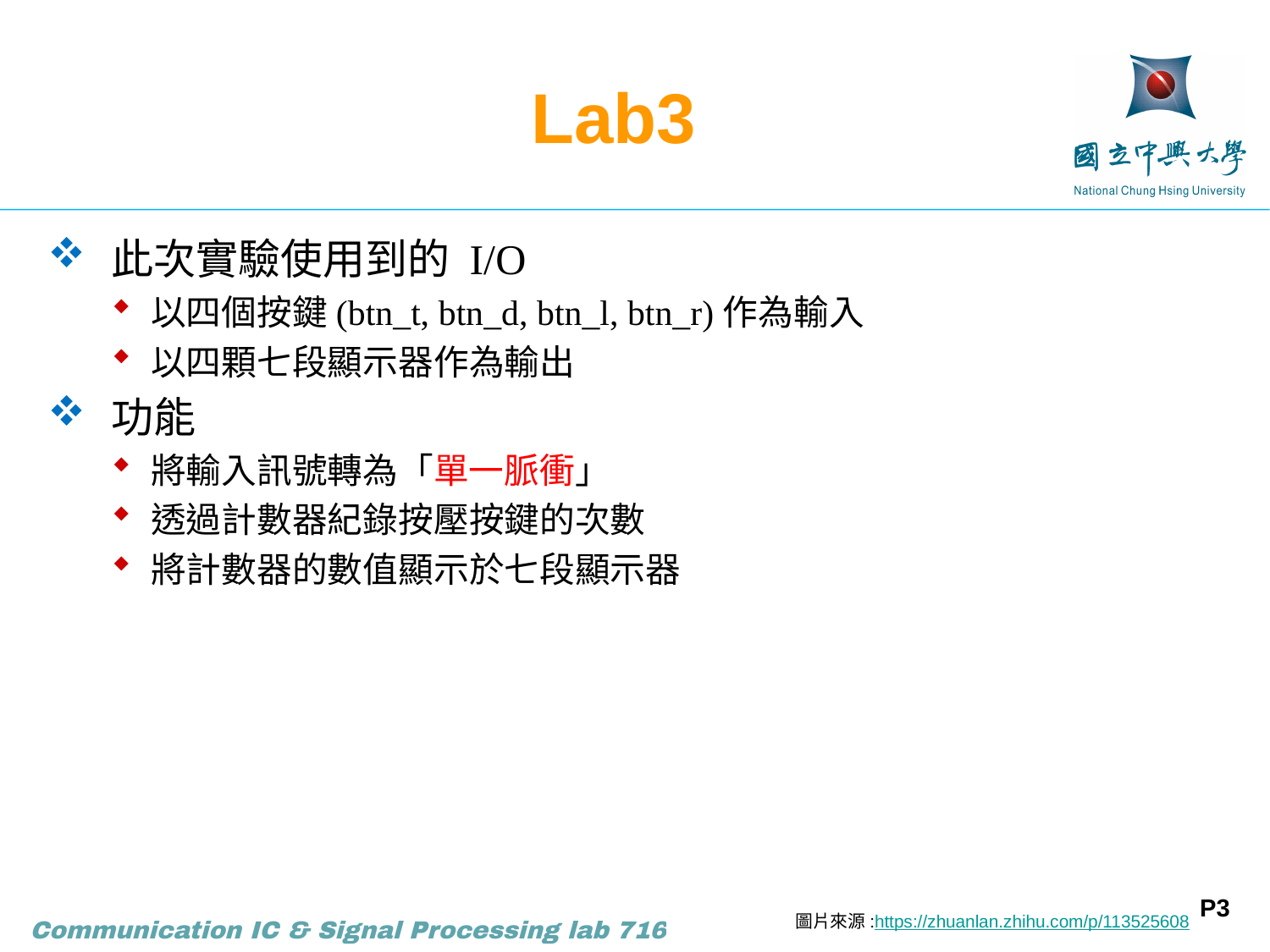

# Lab3
此次實驗使用到的 I/O
以四個按鍵(btn_t, btn_d, btn_l, btn_r)作為輸入
以四顆七段顯示器作為輸出
功能
將輸入訊號轉為「單一脈衝」
透過計數器紀錄按壓按鍵的次數
將計數器的數值顯示於七段顯示器
圖片來源:https://zhuanlan.zhihu.com/p/113525608